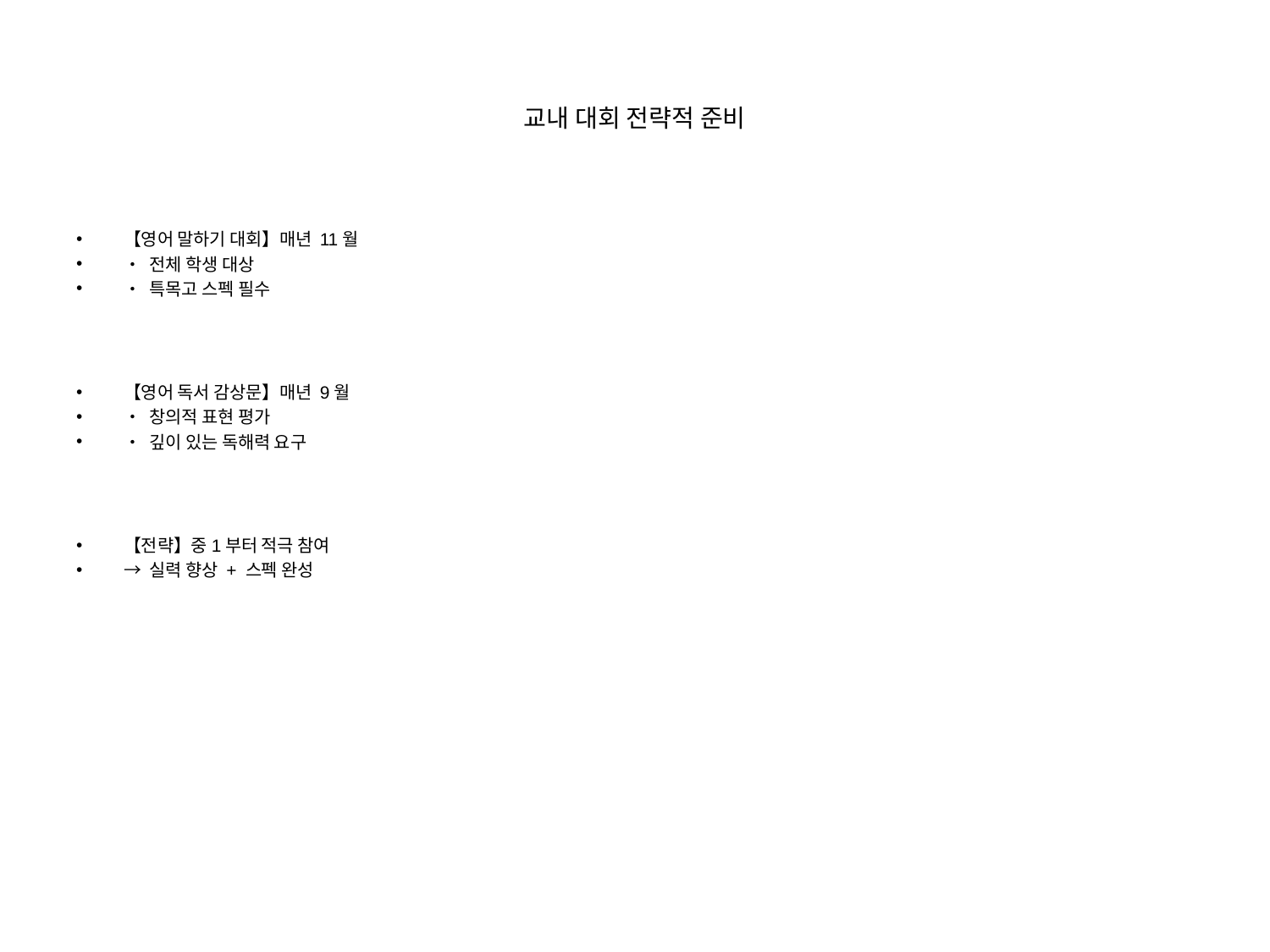

# 교내 대회 전략적 준비
【영어 말하기 대회】매년 11월
• 전체 학생 대상
• 특목고 스펙 필수

【영어 독서 감상문】매년 9월
• 창의적 표현 평가
• 깊이 있는 독해력 요구

【전략】중1부터 적극 참여
→ 실력 향상 + 스펙 완성